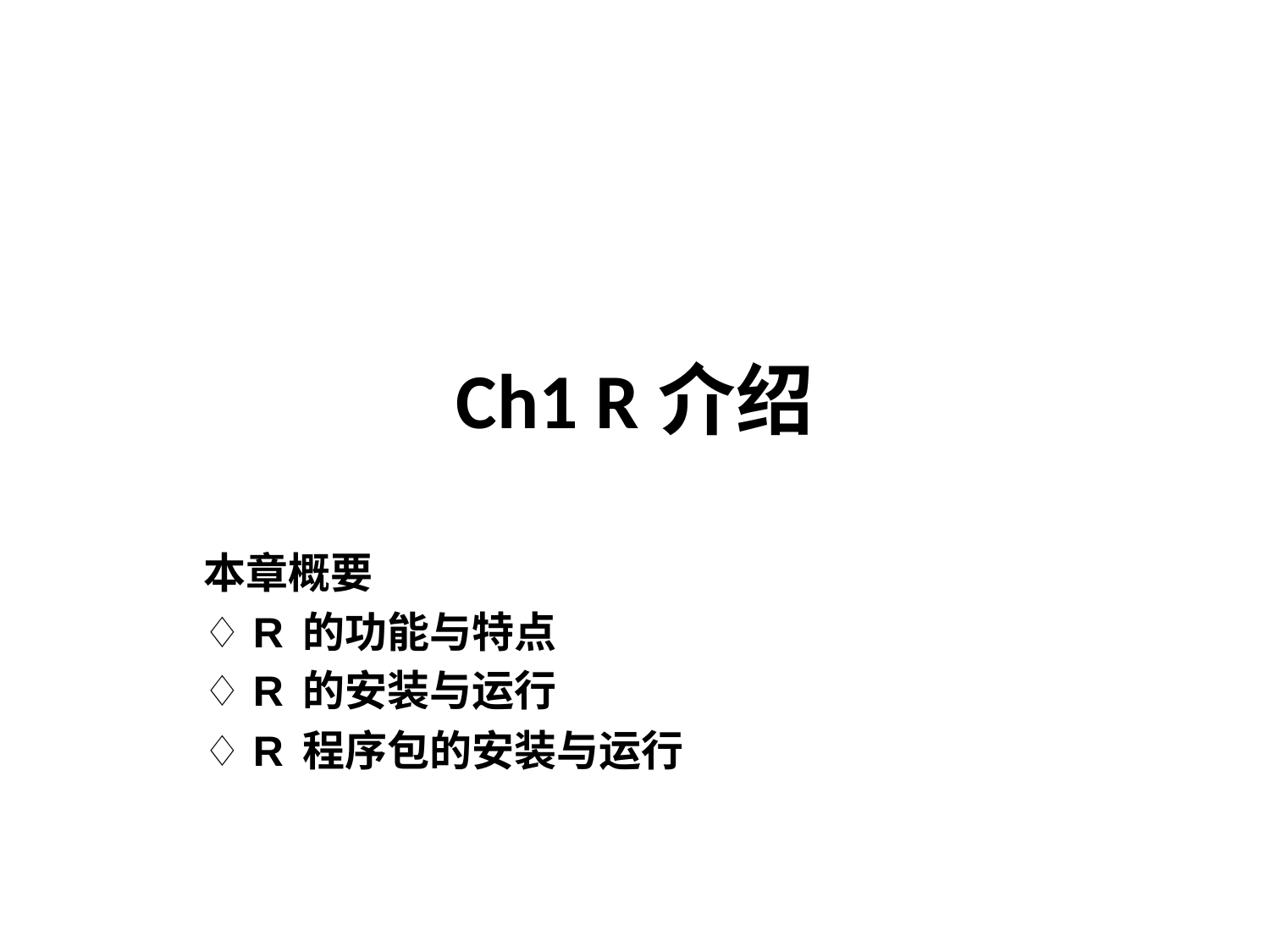

# Ch1 R介绍
本章概要
♢ R 的功能与特点
♢ R 的安装与运行
♢ R 程序包的安装与运行